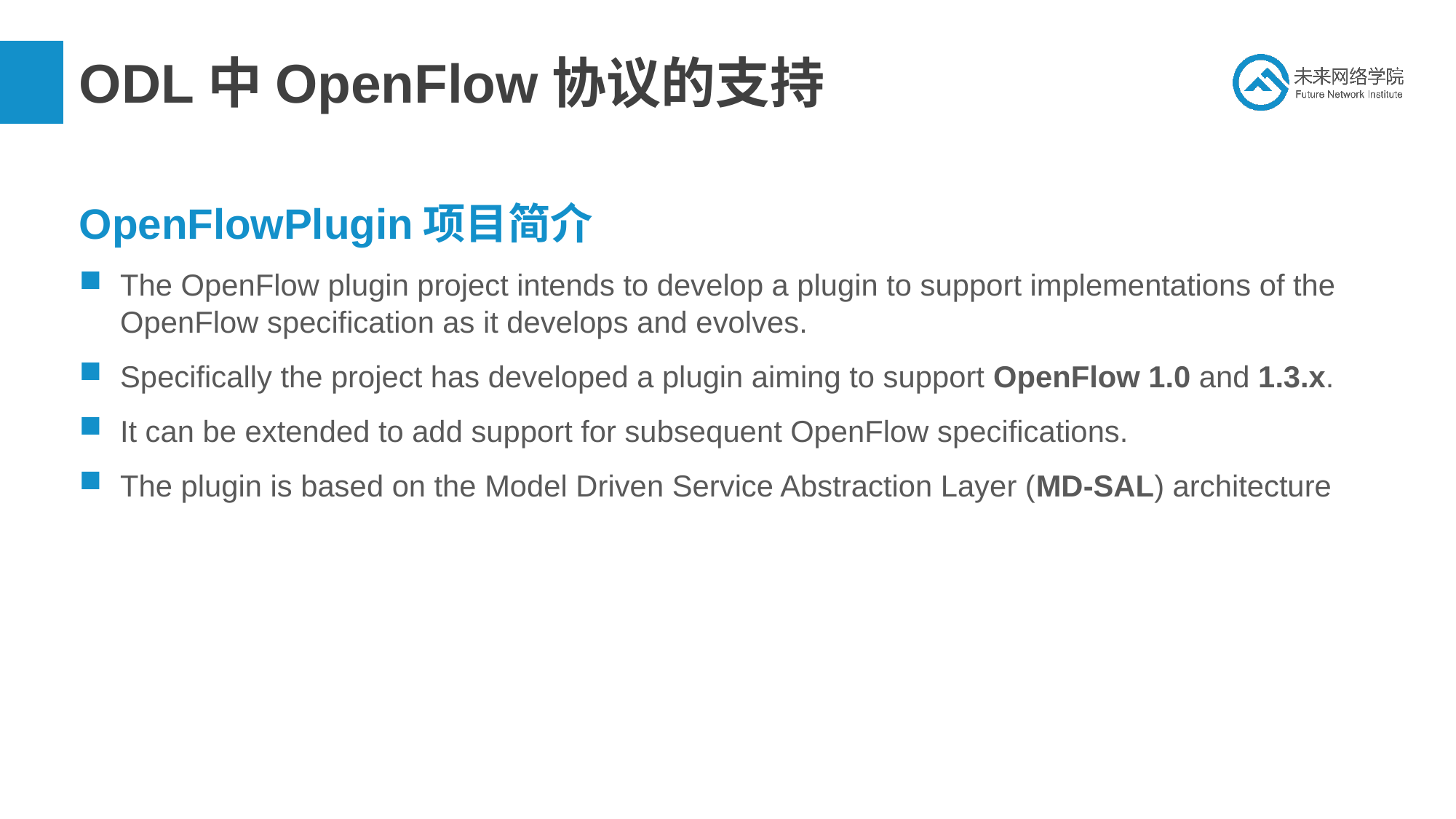

# ODL中OpenFlow协议的支持
OpenFlowPlugin项目简介
The OpenFlow plugin project intends to develop a plugin to support implementations of the OpenFlow specification as it develops and evolves.
Specifically the project has developed a plugin aiming to support OpenFlow 1.0 and 1.3.x.
It can be extended to add support for subsequent OpenFlow specifications.
The plugin is based on the Model Driven Service Abstraction Layer (MD-SAL) architecture